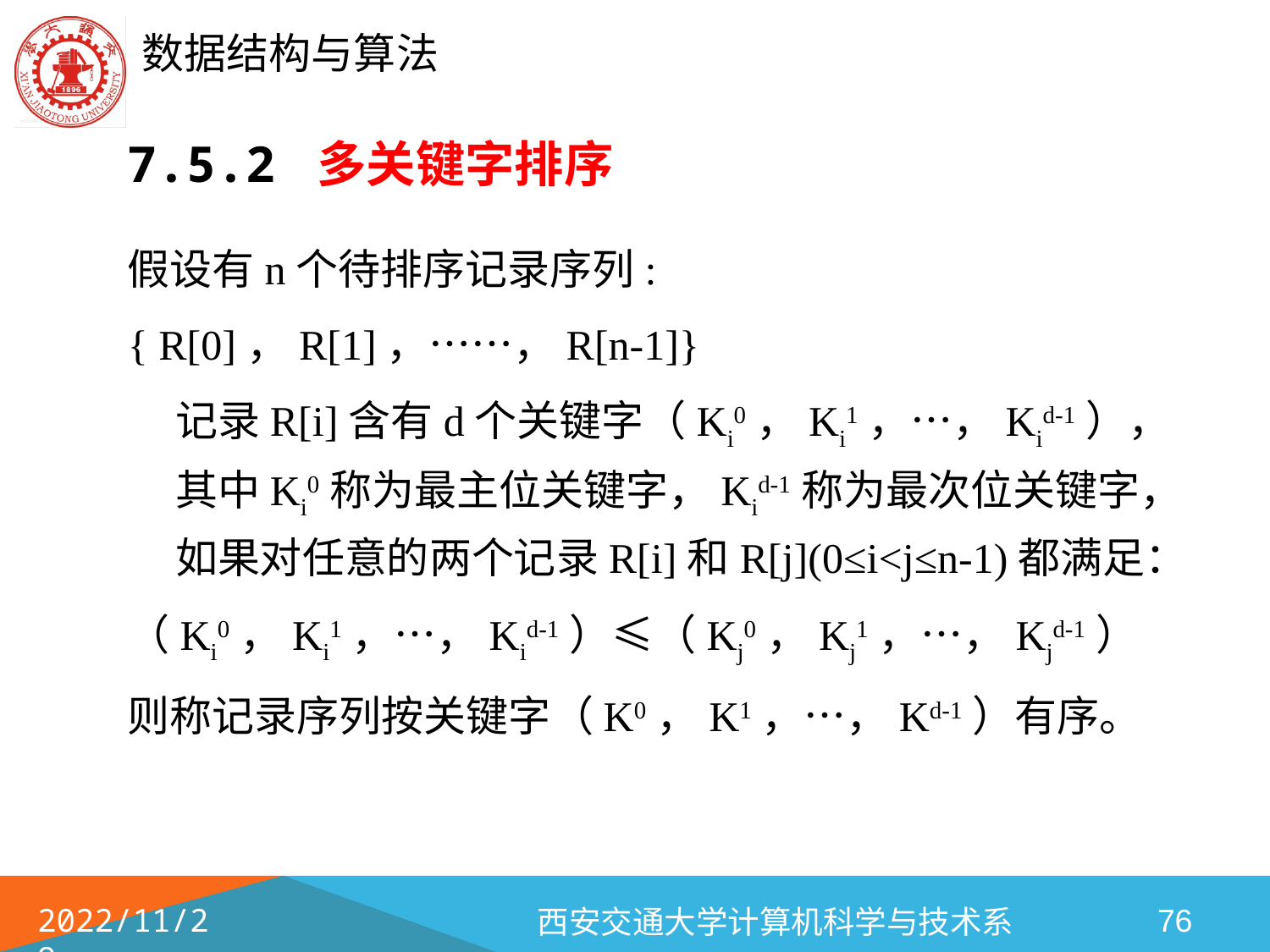

# 7.5.2 多关键字排序
假设有n个待排序记录序列:
{ R[0]，R[1]，……，R[n-1]}
	记录R[i]含有d个关键字（Ki0，Ki1，…，Kid-1），其中Ki0称为最主位关键字，Kid-1称为最次位关键字，如果对任意的两个记录R[i]和R[j](0≤i<j≤n-1)都满足：
（Ki0，Ki1，…，Kid-1）≤（Kj0，Kj1，…，Kjd-1）
则称记录序列按关键字（K0，K1，…，Kd-1）有序。